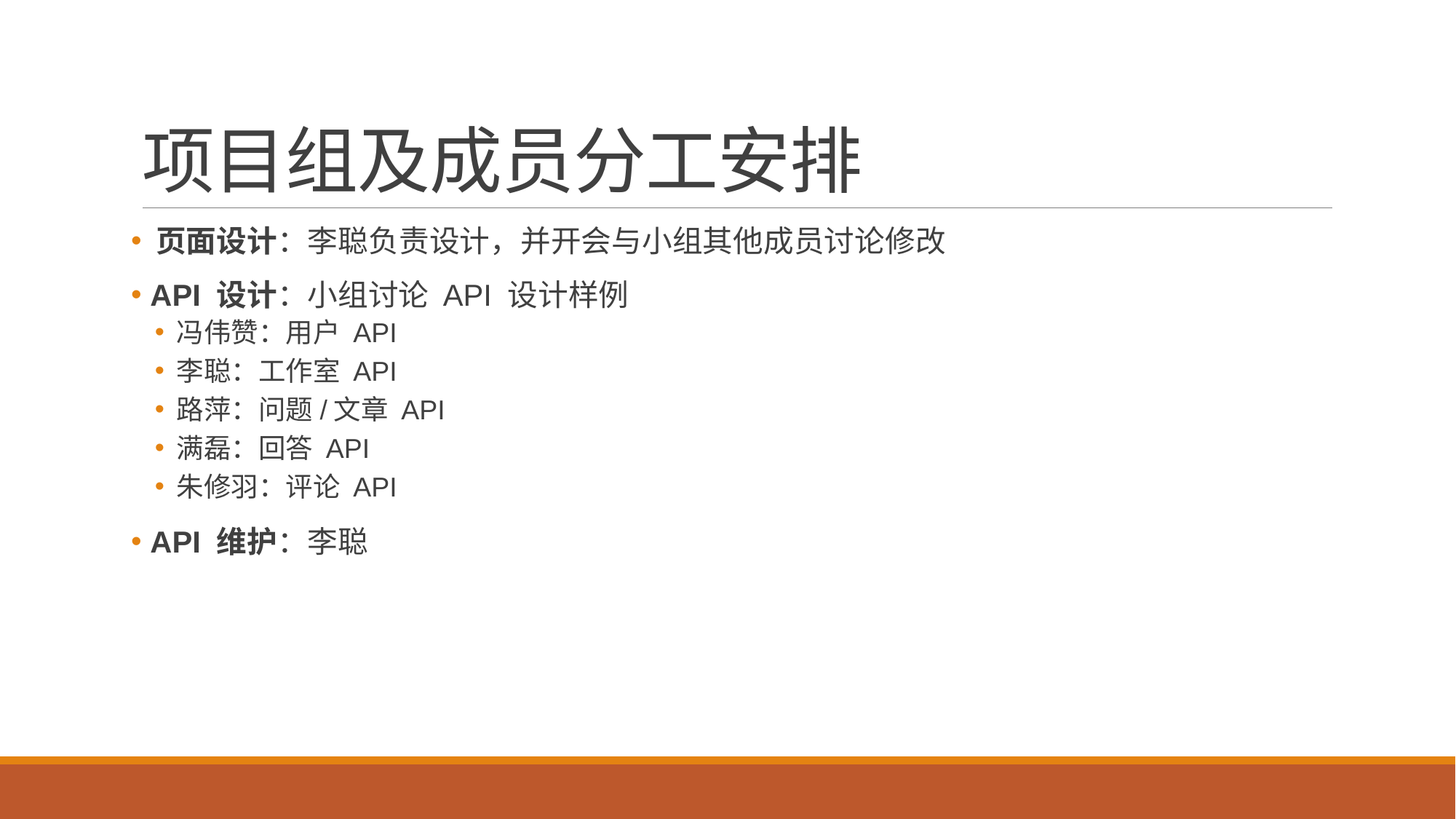

# 项目组及成员分工安排
 页面设计：李聪负责设计，并开会与小组其他成员讨论修改
 API 设计：小组讨论 API 设计样例
冯伟赞：用户 API
李聪：工作室 API
路萍：问题/文章 API
满磊：回答 API
朱修羽：评论 API
 API 维护：李聪